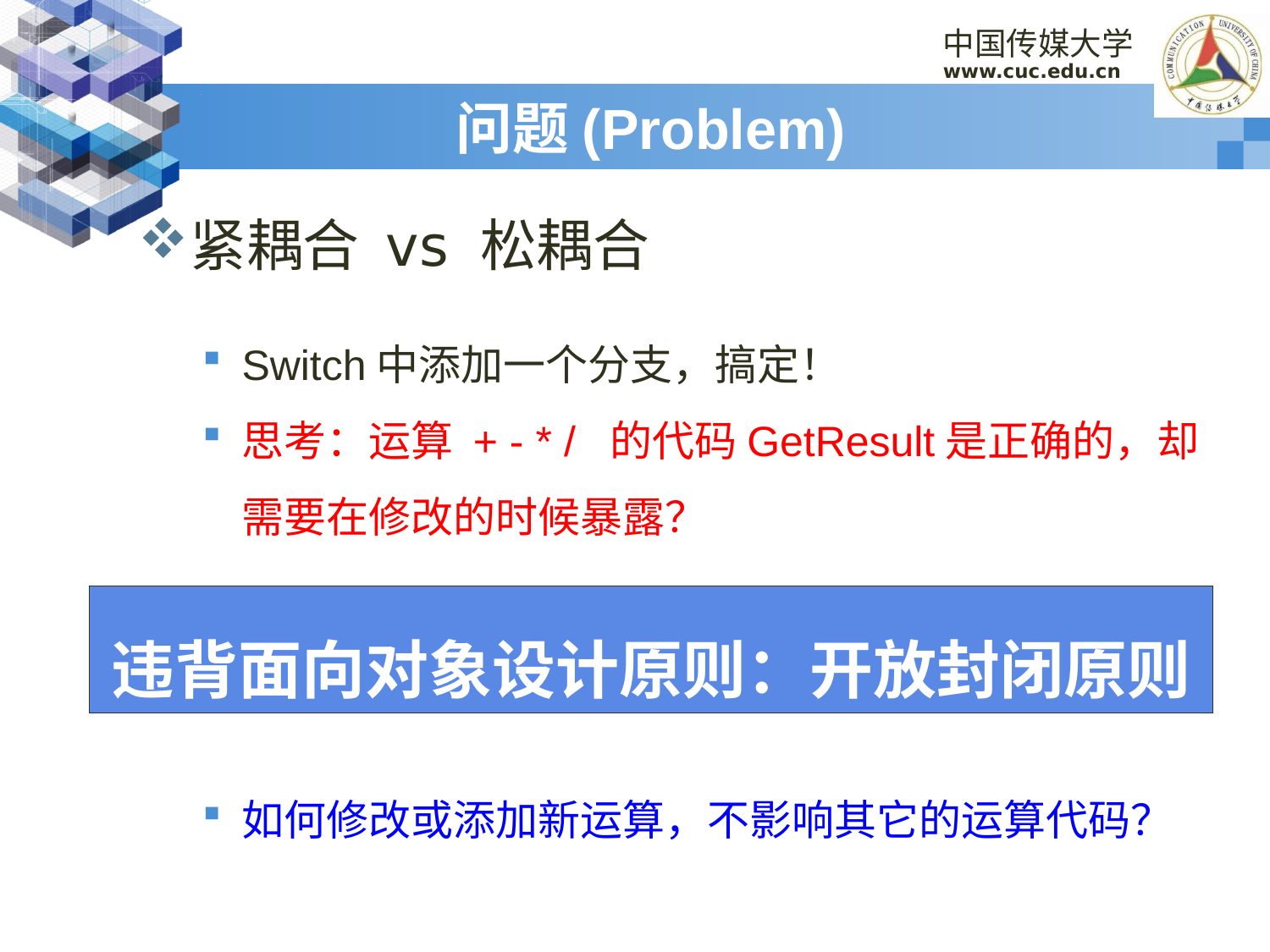

# 问题(Problem)
紧耦合 vs 松耦合

Switch中添加一个分支，搞定！
思考：运算 + - * /  的代码GetResult是正确的，却需要在修改的时候暴露？

如何修改或添加新运算，不影响其它的运算代码？
违背面向对象设计原则：开放封闭原则